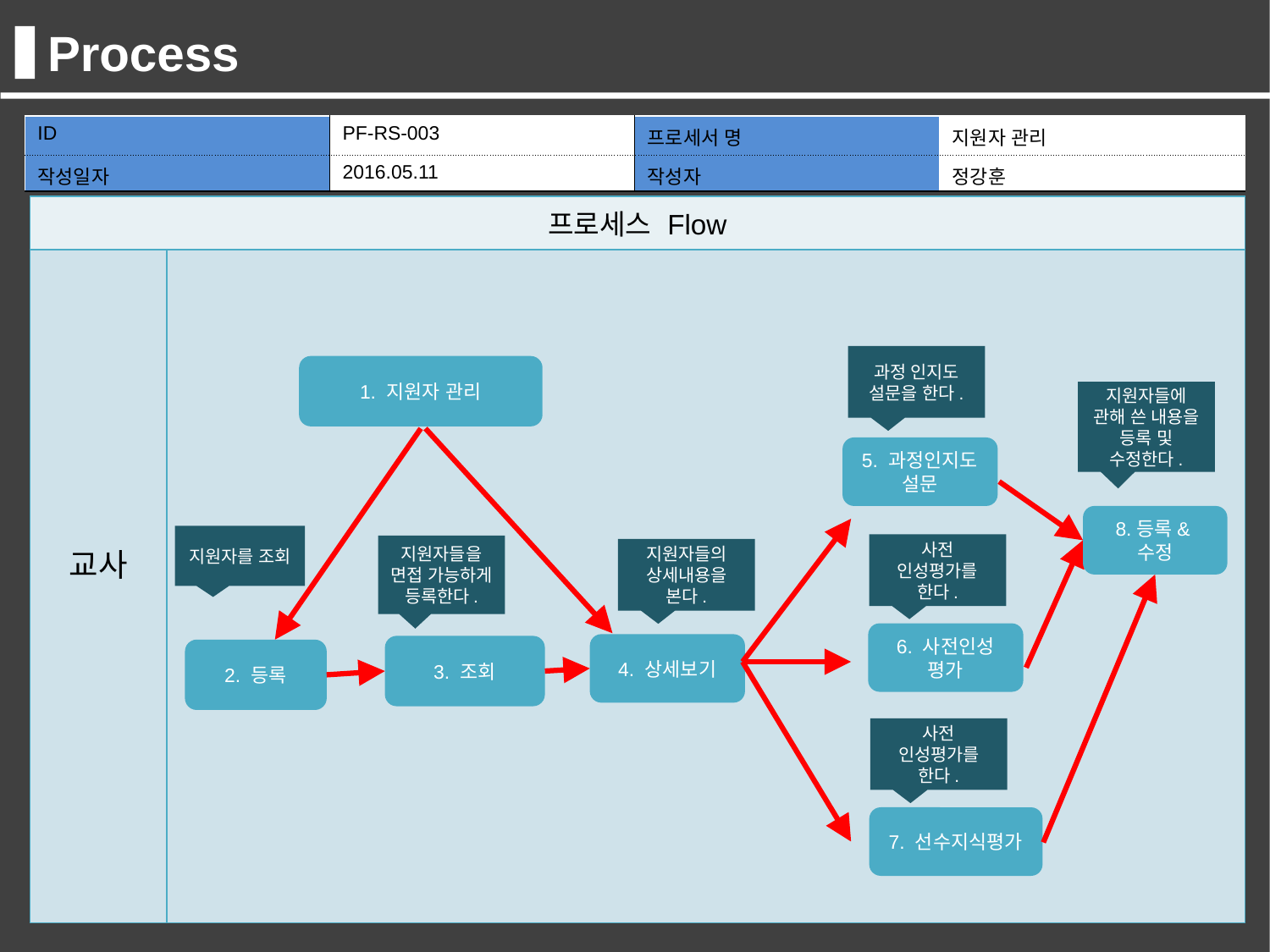

Process

| ID | PF-RS-003 | 프로세서 명 | 지원자 관리 |
| --- | --- | --- | --- |
| 작성일자 | 2016.05.11 | 작성자 | 정강훈 |
| 프로세스 Flow |  |
| --- | --- |
| 교사 |  |
과정 인지도 설문을 한다.
1. 지원자 관리
지원자들에 관해 쓴 내용을 등록 및 수정한다.
5. 과정인지도 설문
8.등록&수정
지원자를 조회
사전 인성평가를 한다.
지원자들을 면접 가능하게 등록한다.
지원자들의 상세내용을 본다.
6. 사전인성 평가
4. 상세보기
3. 조회
2. 등록
사전 인성평가를 한다.
7. 선수지식평가